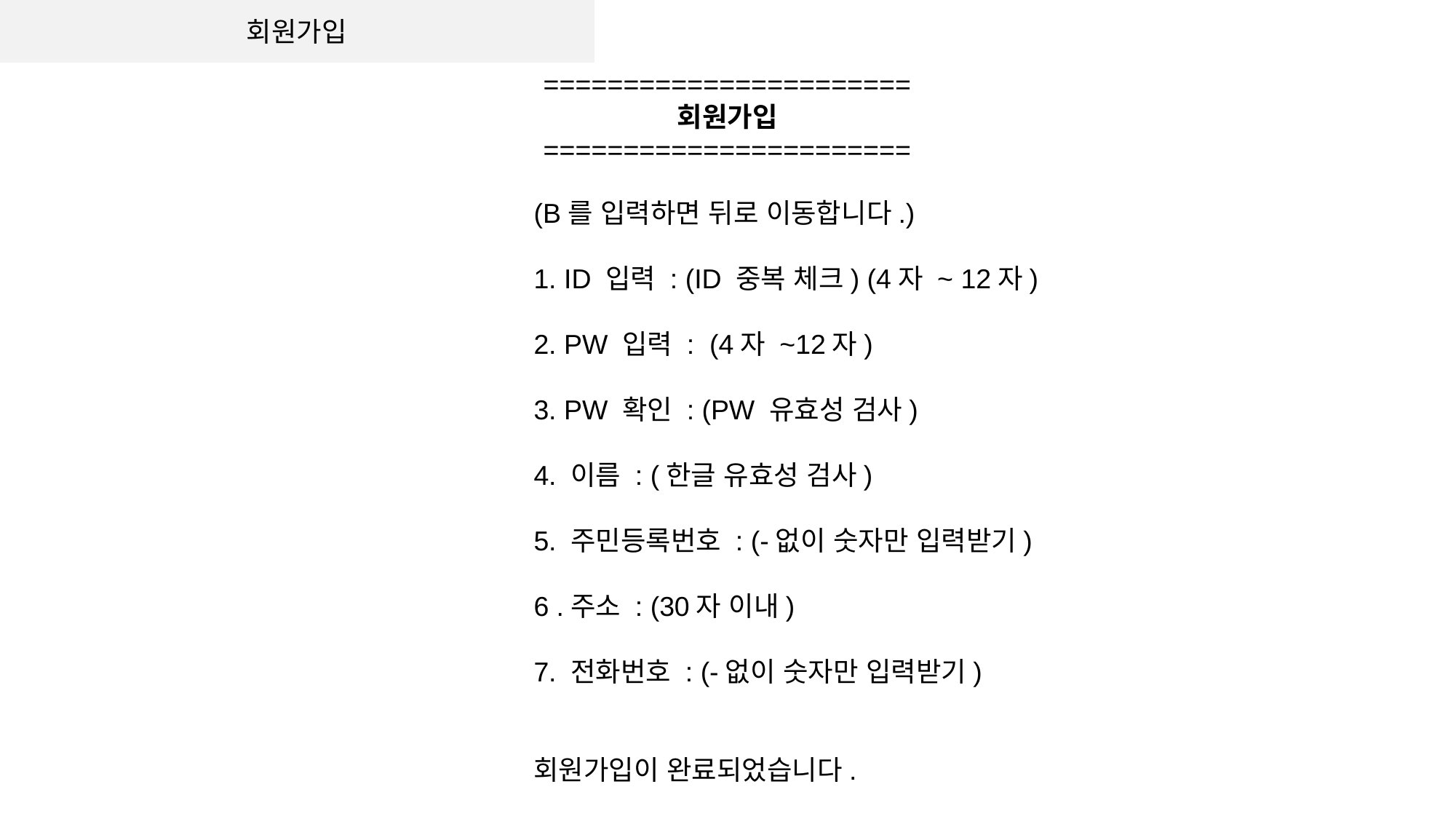

회원가입
=======================
회원가입
=======================

(B를 입력하면 뒤로 이동합니다.)

1. ID 입력 : (ID 중복 체크) (4자 ~ 12자)

2. PW 입력 :  (4자 ~12자)

3. PW 확인 : (PW 유효성 검사)

4. 이름 : (한글 유효성 검사)

5. 주민등록번호 : (-없이 숫자만 입력받기)

6 .주소 : (30자 이내)

7. 전화번호 : (-없이 숫자만 입력받기)

회원가입이 완료되었습니다.

(엔터키를 누르면 메뉴로 이동합니다.)